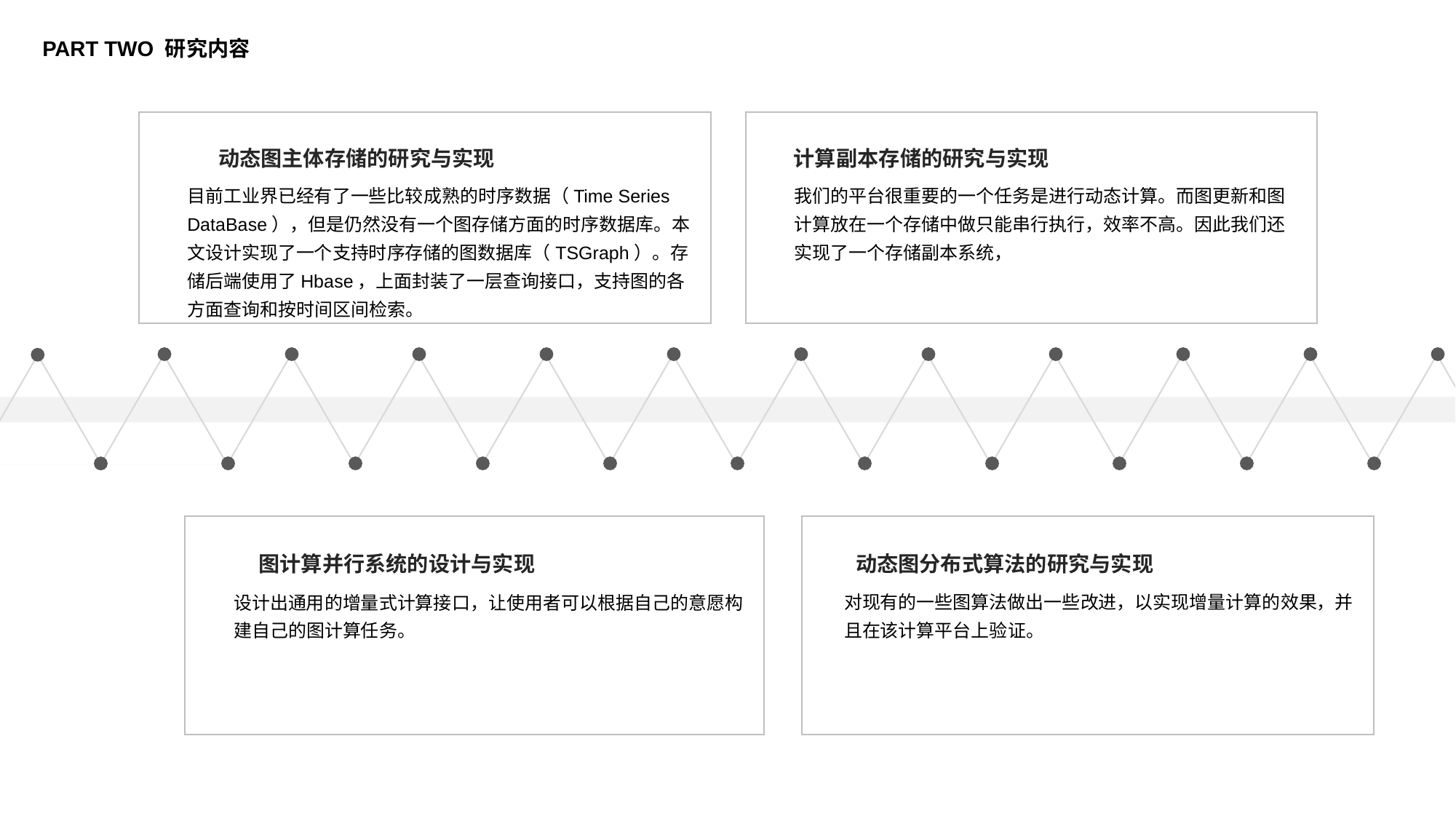

PART TWO 研究内容

动态图主体存储的研究与实现
目前工业界已经有了一些比较成熟的时序数据（Time Series DataBase），但是仍然没有一个图存储方面的时序数据库。本文设计实现了一个支持时序存储的图数据库（TSGraph）。存储后端使用了Hbase，上面封装了一层查询接口，支持图的各方面查询和按时间区间检索。

计算副本存储的研究与实现
我们的平台很重要的一个任务是进行动态计算。而图更新和图计算放在一个存储中做只能串行执行，效率不高。因此我们还实现了一个存储副本系统，

动态图分布式算法的研究与实现
对现有的一些图算法做出一些改进，以实现增量计算的效果，并且在该计算平台上验证。

图计算并行系统的设计与实现
设计出通用的增量式计算接口，让使用者可以根据自己的意愿构建自己的图计算任务。